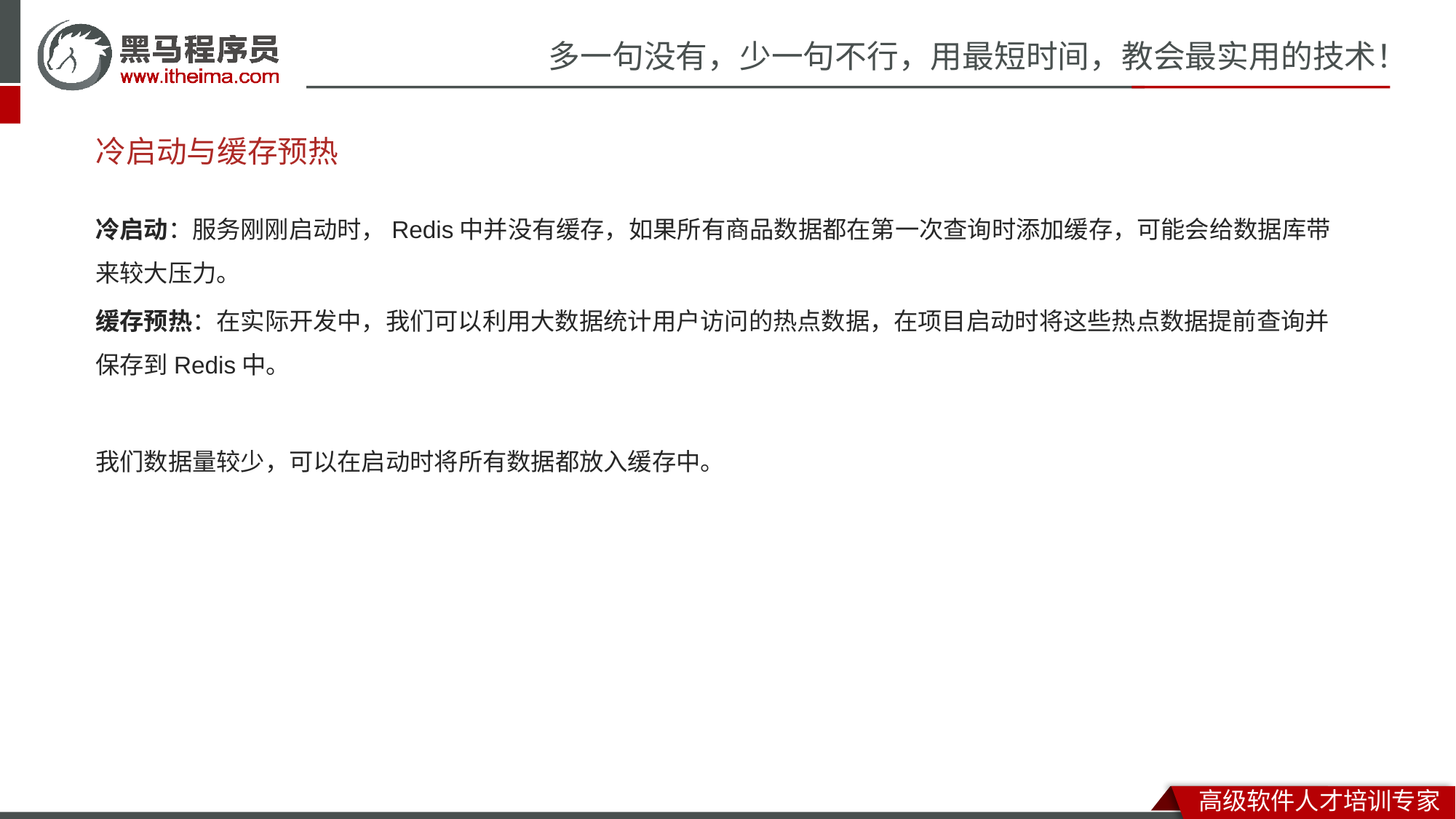

# 冷启动与缓存预热
冷启动：服务刚刚启动时，Redis中并没有缓存，如果所有商品数据都在第一次查询时添加缓存，可能会给数据库带来较大压力。
缓存预热：在实际开发中，我们可以利用大数据统计用户访问的热点数据，在项目启动时将这些热点数据提前查询并保存到Redis中。

我们数据量较少，可以在启动时将所有数据都放入缓存中。